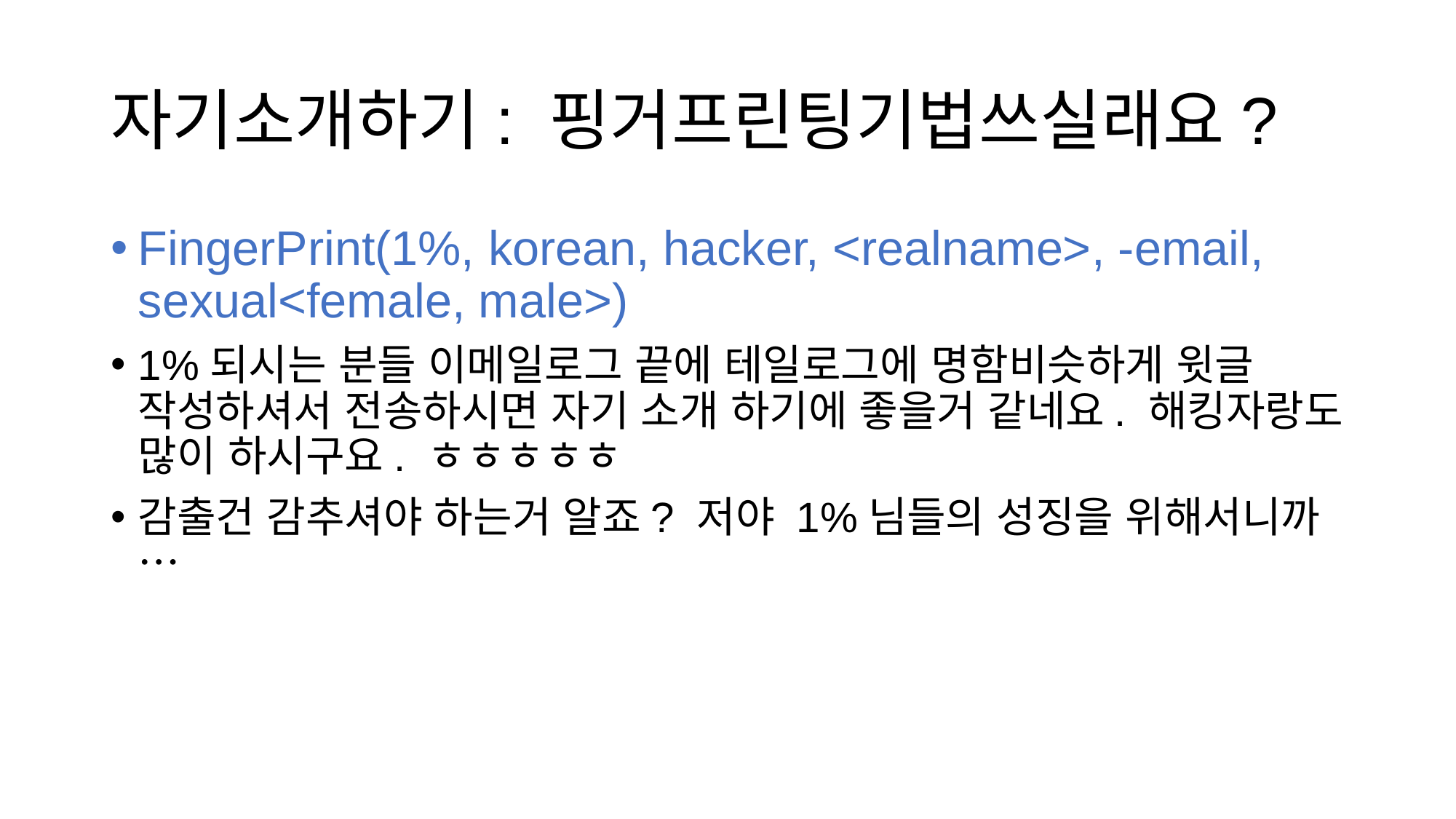

# 자기소개하기: 핑거프린팅기법쓰실래요?
FingerPrint(1%, korean, hacker, <realname>, -email, sexual<female, male>)
1%되시는 분들 이메일로그 끝에 테일로그에 명함비슷하게 윗글 작성하셔서 전송하시면 자기 소개 하기에 좋을거 같네요. 해킹자랑도 많이 하시구요. ㅎㅎㅎㅎㅎ
감출건 감추셔야 하는거 알죠? 저야 1%님들의 성징을 위해서니까…